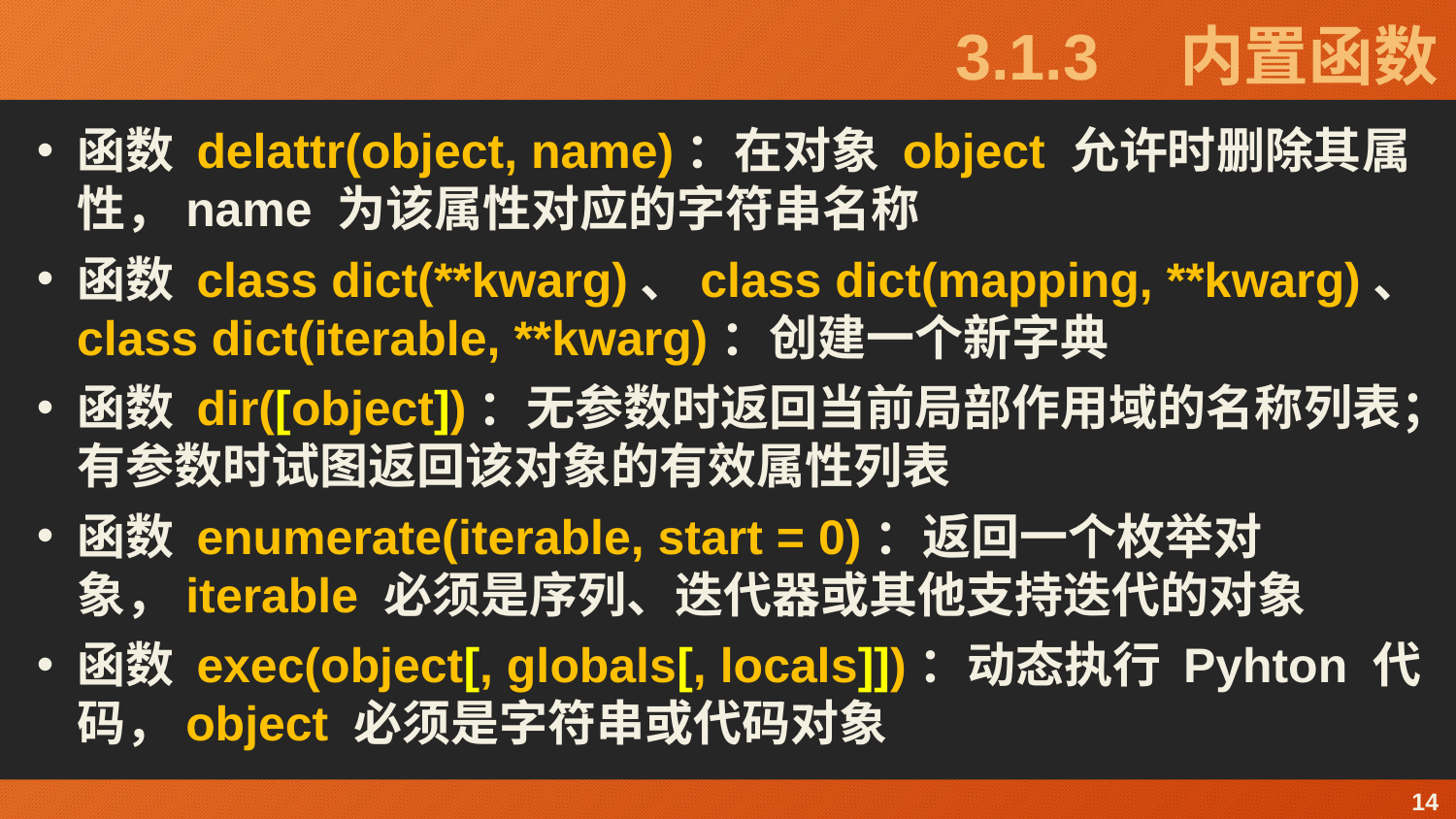

# 3.1.3　内置函数
函数 delattr(object, name)：在对象 object 允许时删除其属性，name 为该属性对应的字符串名称
函数 class dict(**kwarg)、class dict(mapping, **kwarg)、 class dict(iterable, **kwarg)：创建一个新字典
函数 dir([object])：无参数时返回当前局部作用域的名称列表；有参数时试图返回该对象的有效属性列表
函数 enumerate(iterable, start = 0)：返回一个枚举对象，iterable 必须是序列、迭代器或其他支持迭代的对象
函数 exec(object[, globals[, locals]])：动态执行 Pyhton 代码，object 必须是字符串或代码对象
14